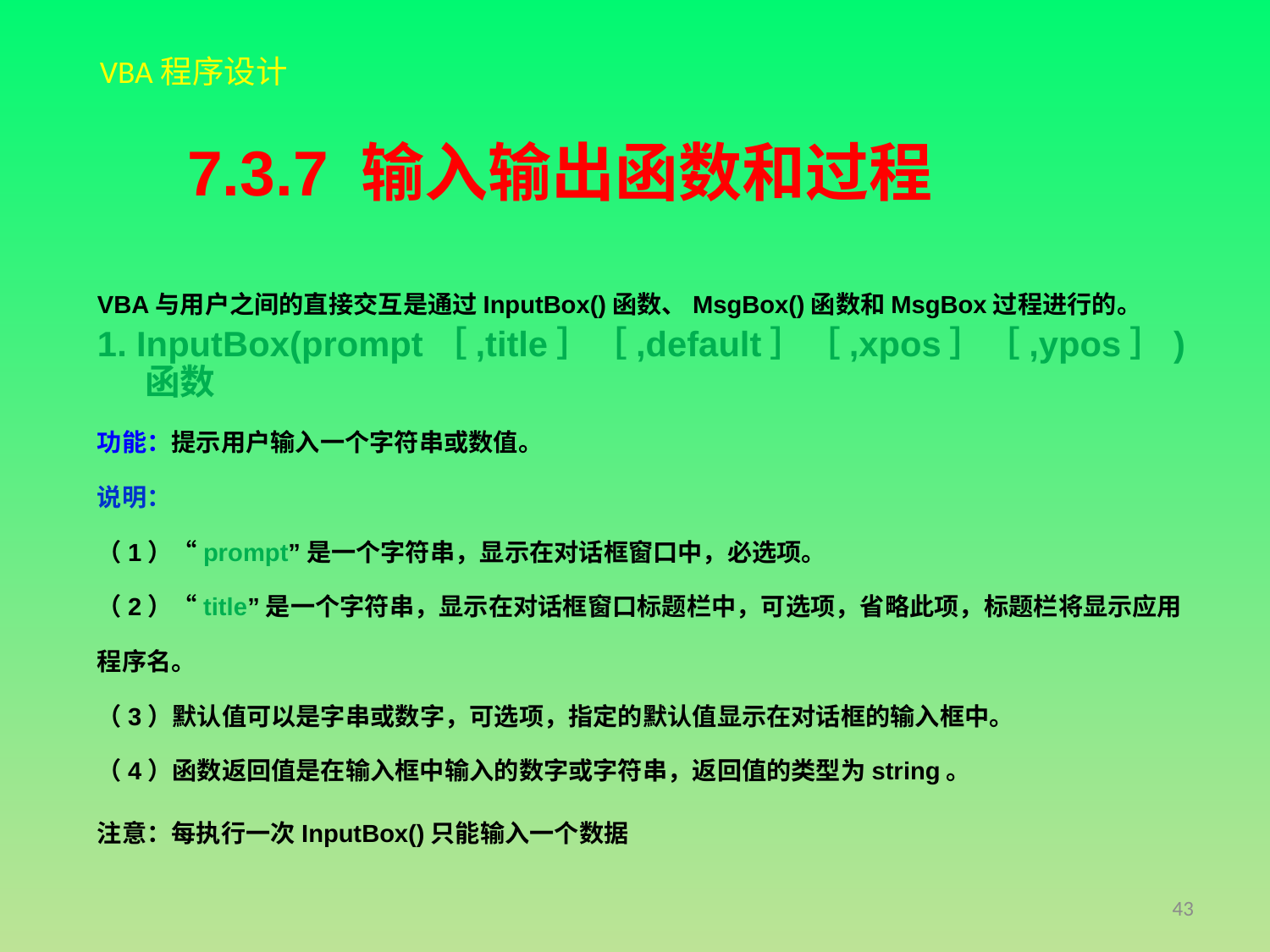

7.3.7 输入输出函数和过程
VBA与用户之间的直接交互是通过InputBox()函数、MsgBox()函数和MsgBox过程进行的。
1. InputBox(prompt［,title］［,default］［,xpos］［,ypos］) 函数
功能：提示用户输入一个字符串或数值。
说明：
（1）“prompt”是一个字符串，显示在对话框窗口中，必选项。
（2）“title”是一个字符串，显示在对话框窗口标题栏中，可选项，省略此项，标题栏将显示应用程序名。
（3）默认值可以是字串或数字，可选项，指定的默认值显示在对话框的输入框中。
（4）函数返回值是在输入框中输入的数字或字符串，返回值的类型为string。

注意：每执行一次InputBox()只能输入一个数据
43